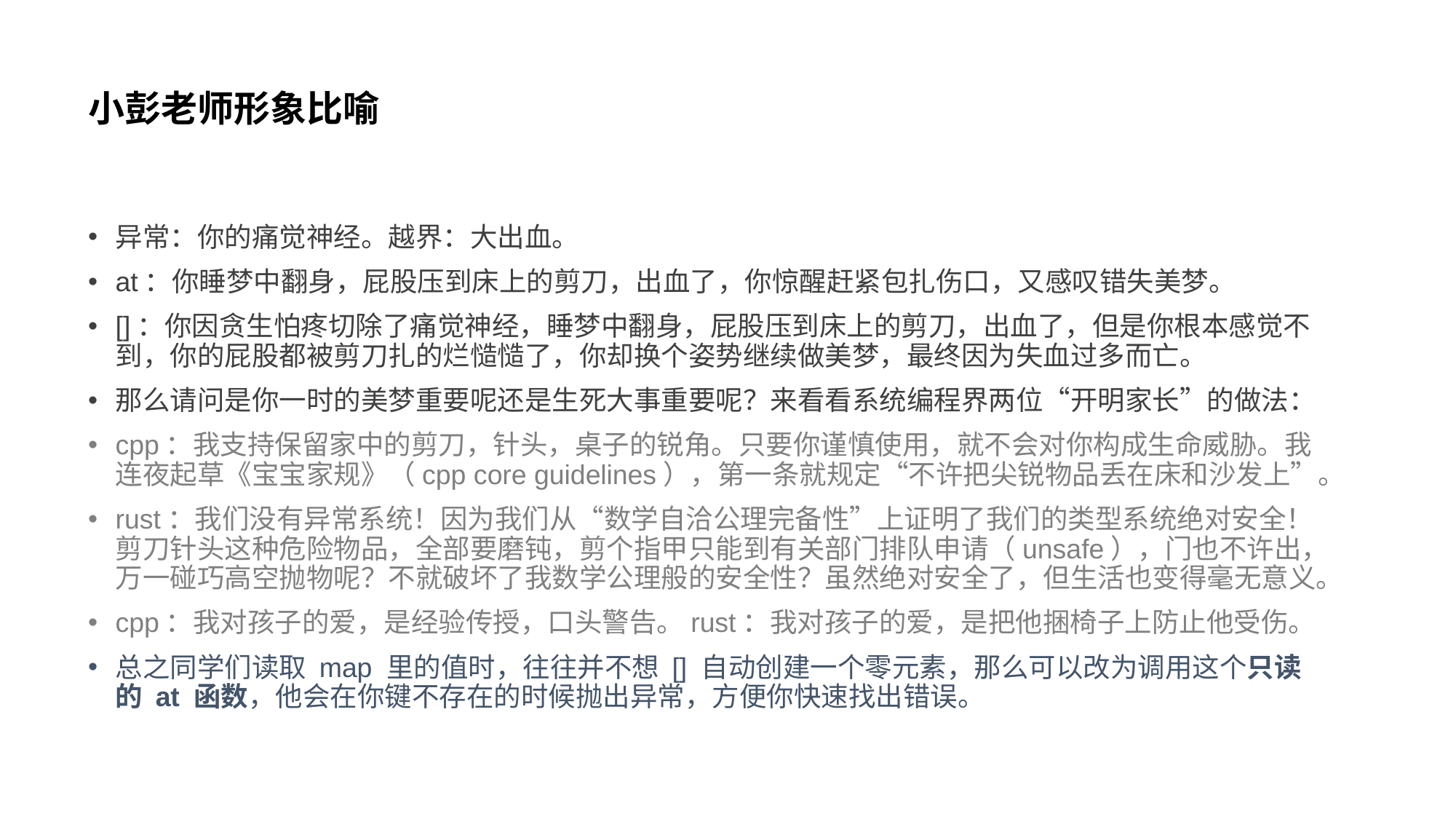

# 小彭老师形象比喻
异常：你的痛觉神经。越界：大出血。
at：你睡梦中翻身，屁股压到床上的剪刀，出血了，你惊醒赶紧包扎伤口，又感叹错失美梦。
[]：你因贪生怕疼切除了痛觉神经，睡梦中翻身，屁股压到床上的剪刀，出血了，但是你根本感觉不到，你的屁股都被剪刀扎的烂慥慥了，你却换个姿势继续做美梦，最终因为失血过多而亡。
那么请问是你一时的美梦重要呢还是生死大事重要呢？来看看系统编程界两位“开明家长”的做法：
cpp：我支持保留家中的剪刀，针头，桌子的锐角。只要你谨慎使用，就不会对你构成生命威胁。我连夜起草《宝宝家规》（cpp core guidelines），第一条就规定“不许把尖锐物品丢在床和沙发上”。
rust：我们没有异常系统！因为我们从“数学自洽公理完备性”上证明了我们的类型系统绝对安全！剪刀针头这种危险物品，全部要磨钝，剪个指甲只能到有关部门排队申请（unsafe），门也不许出，万一碰巧高空抛物呢？不就破坏了我数学公理般的安全性？虽然绝对安全了，但生活也变得毫无意义。
cpp：我对孩子的爱，是经验传授，口头警告。rust：我对孩子的爱，是把他捆椅子上防止他受伤。
总之同学们读取 map 里的值时，往往并不想 [] 自动创建一个零元素，那么可以改为调用这个只读的 at 函数，他会在你键不存在的时候抛出异常，方便你快速找出错误。